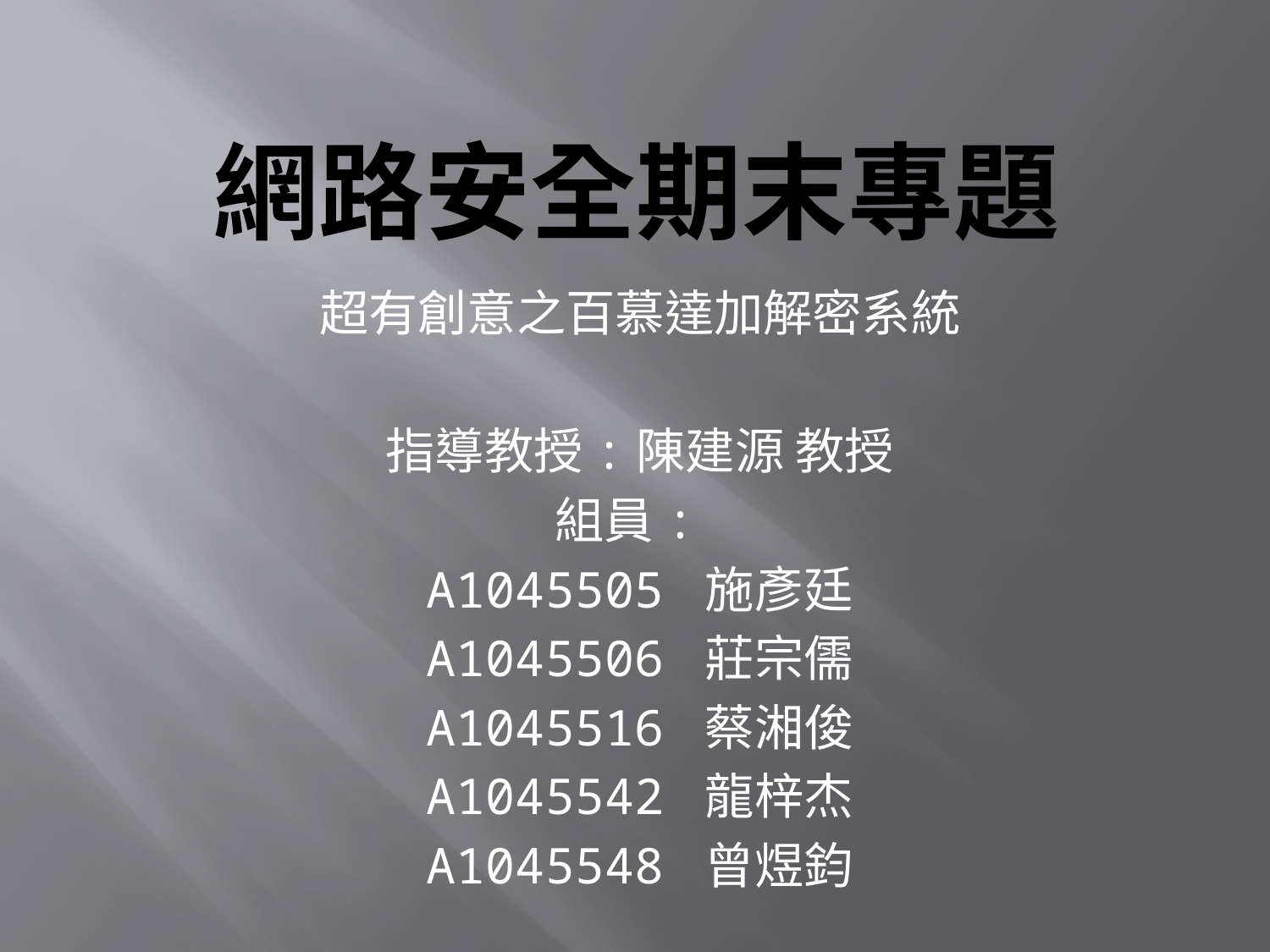

# 網路安全期末專題
超有創意之百慕達加解密系統

指導教授:陳建源 教授
組員:
A1045505 施彥廷
A1045506 莊宗儒
A1045516 蔡湘俊
A1045542 龍梓杰
A1045548 曾煜鈞